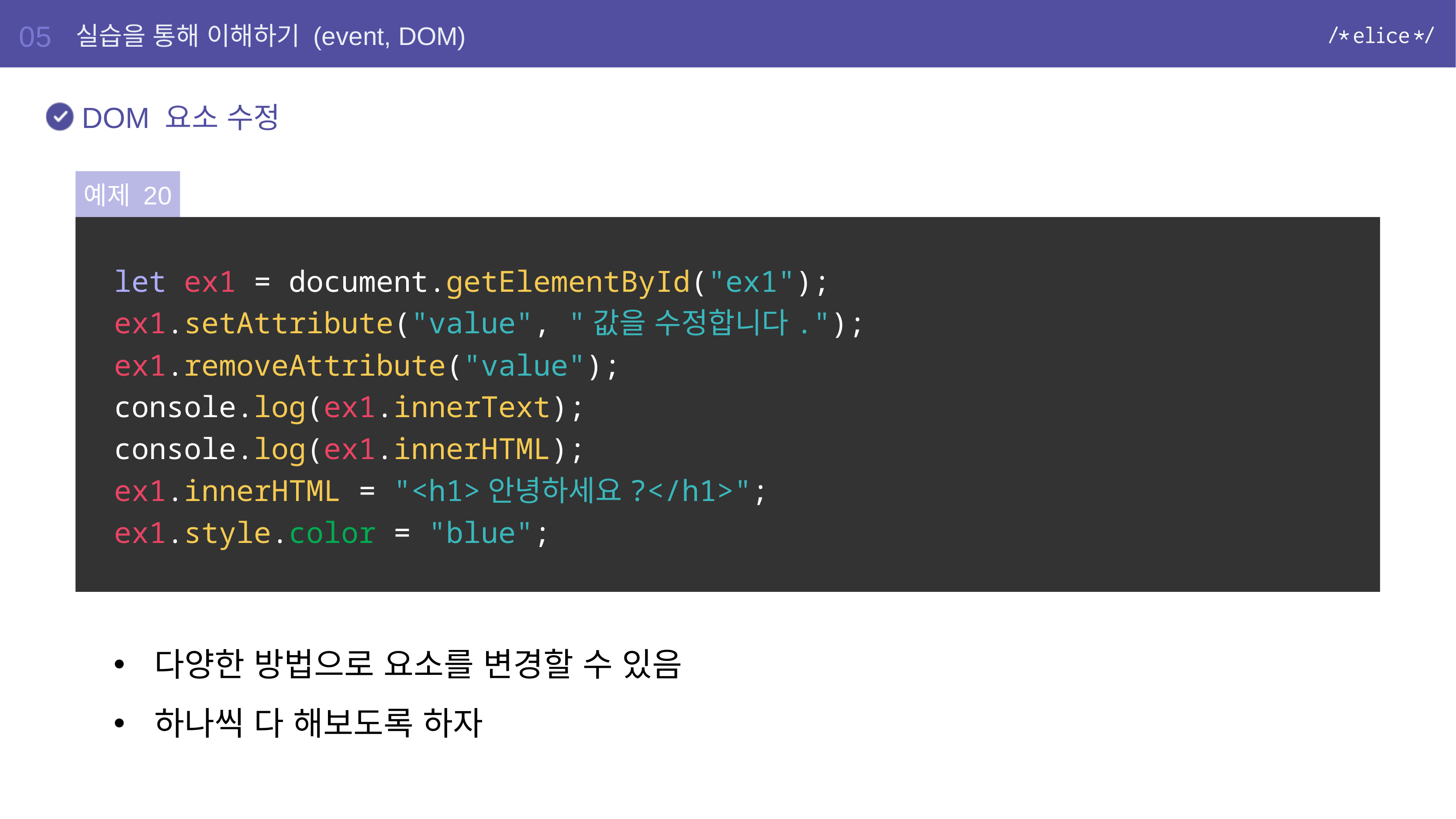

05
실습을 통해 이해하기 (event, DOM)
DOM 요소 수정
예제 20
let ex1 = document.getElementById("ex1");
ex1.setAttribute("value", "값을 수정합니다.");
ex1.removeAttribute("value");
console.log(ex1.innerText);
console.log(ex1.innerHTML);
ex1.innerHTML = "<h1>안녕하세요?</h1>";
ex1.style.color = "blue";
다양한 방법으로 요소를 변경할 수 있음
하나씩 다 해보도록 하자